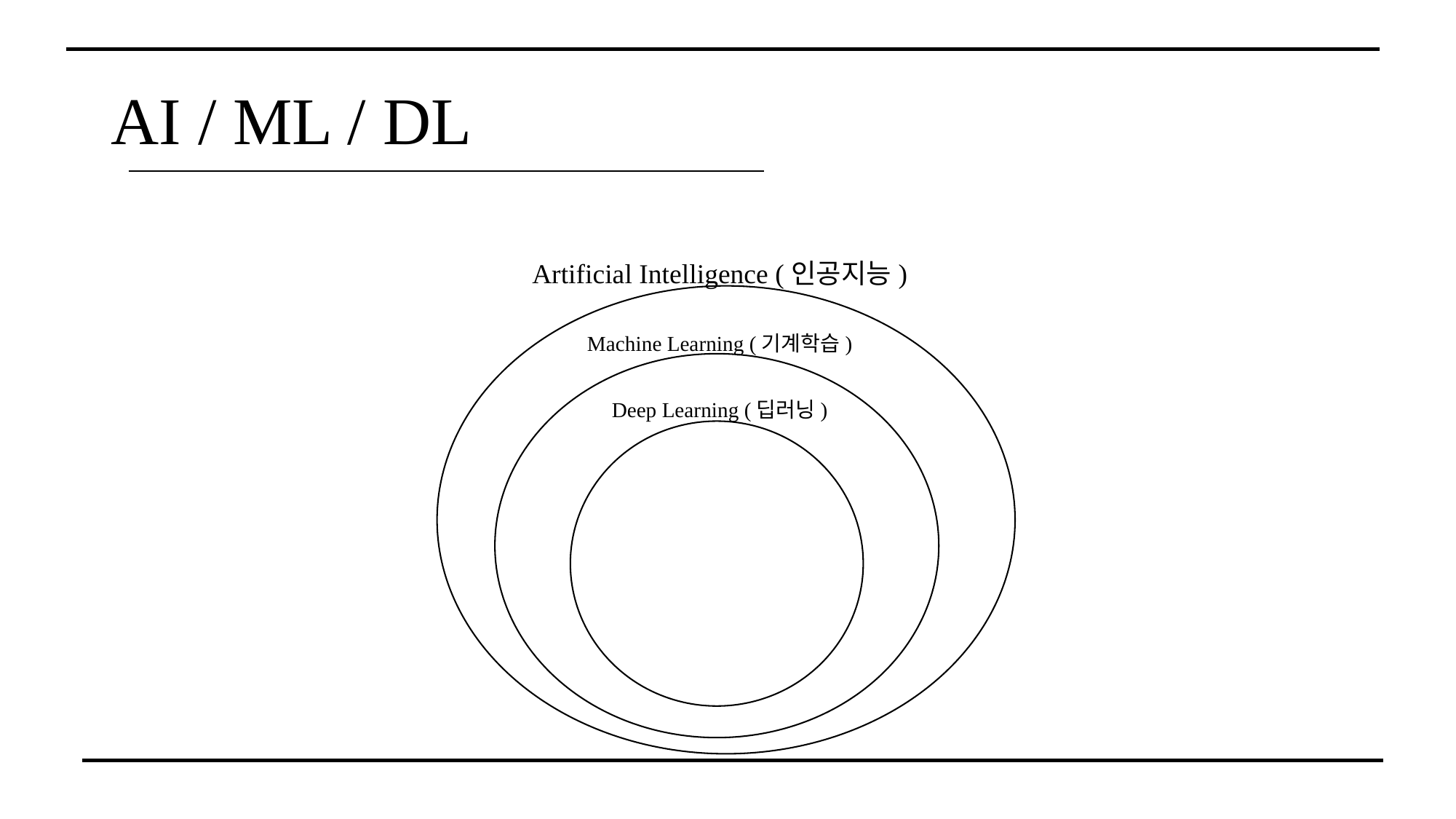

# AI / ML / DL
Artificial Intelligence (인공지능)
Machine Learning (기계학습)
Deep Learning (딥러닝)